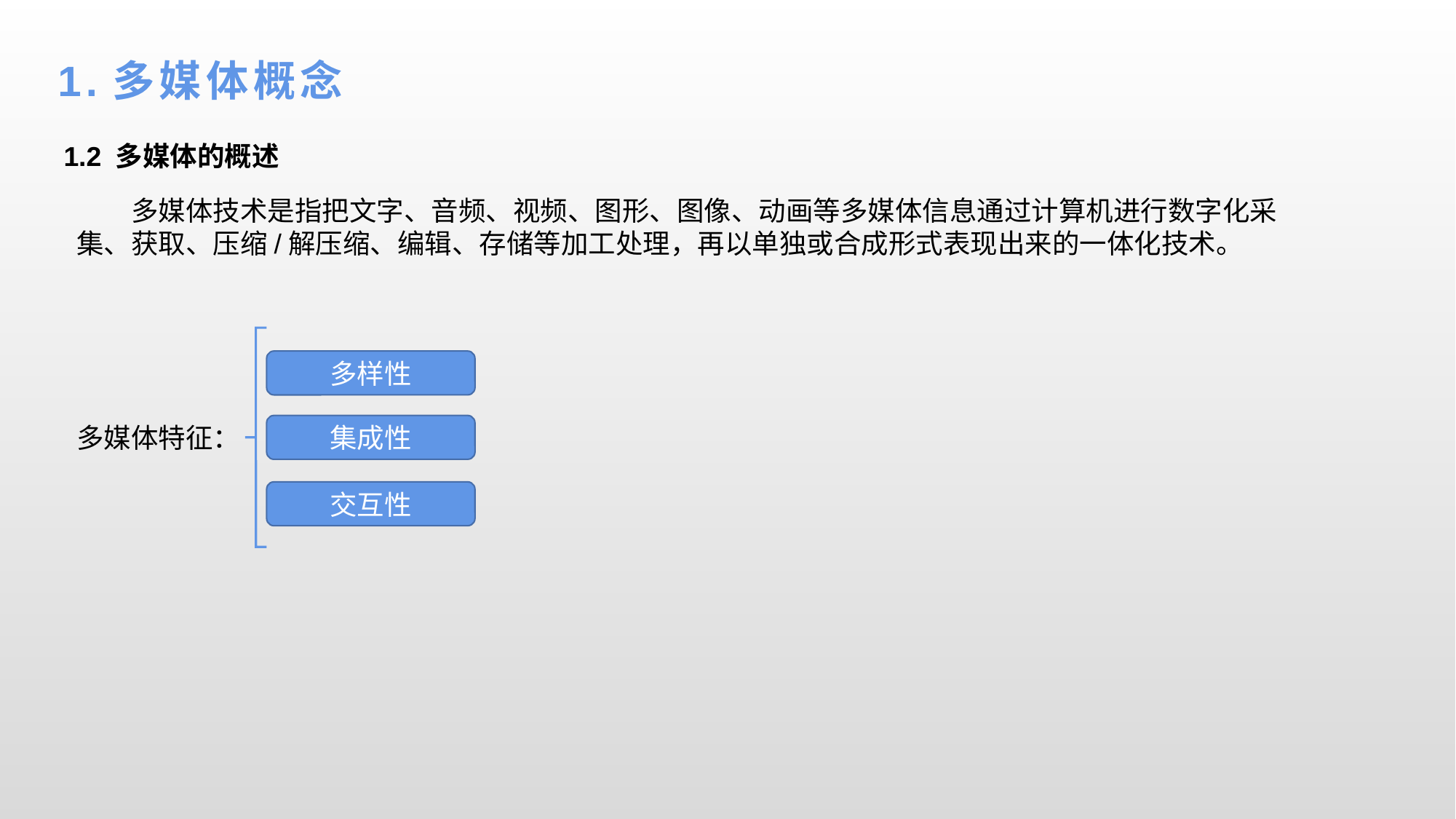

# 1.多媒体概念
1.2 多媒体的概述
多媒体技术是指把文字、音频、视频、图形、图像、动画等多媒体信息通过计算机进行数字化采集、获取、压缩/解压缩、编辑、存储等加工处理，再以单独或合成形式表现出来的一体化技术。

多样性
多媒体特征：
集成性
交互性